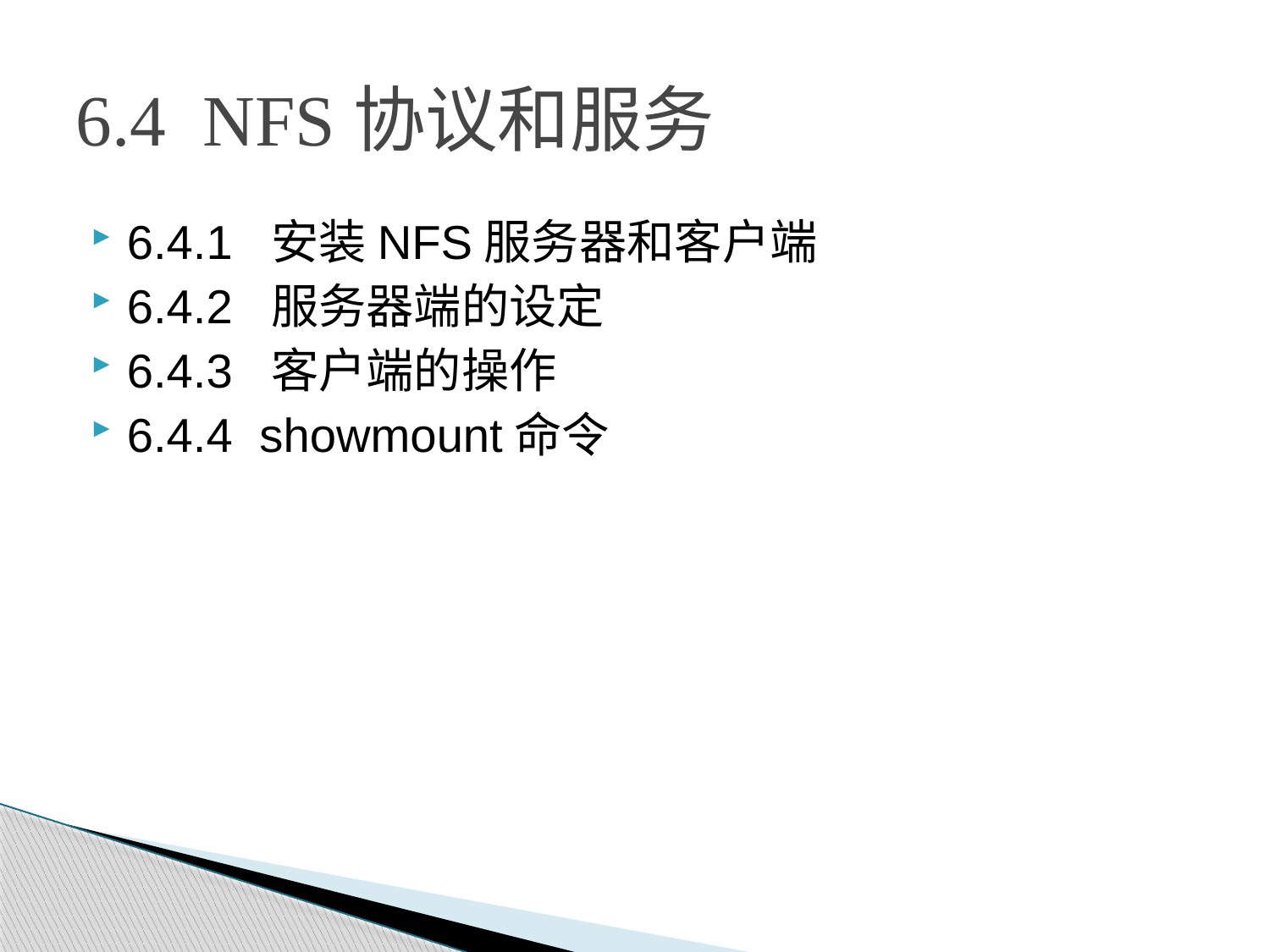

# 6.4  NFS协议和服务
6.4.1  安装NFS服务器和客户端
6.4.2  服务器端的设定
6.4.3  客户端的操作
6.4.4  showmount命令